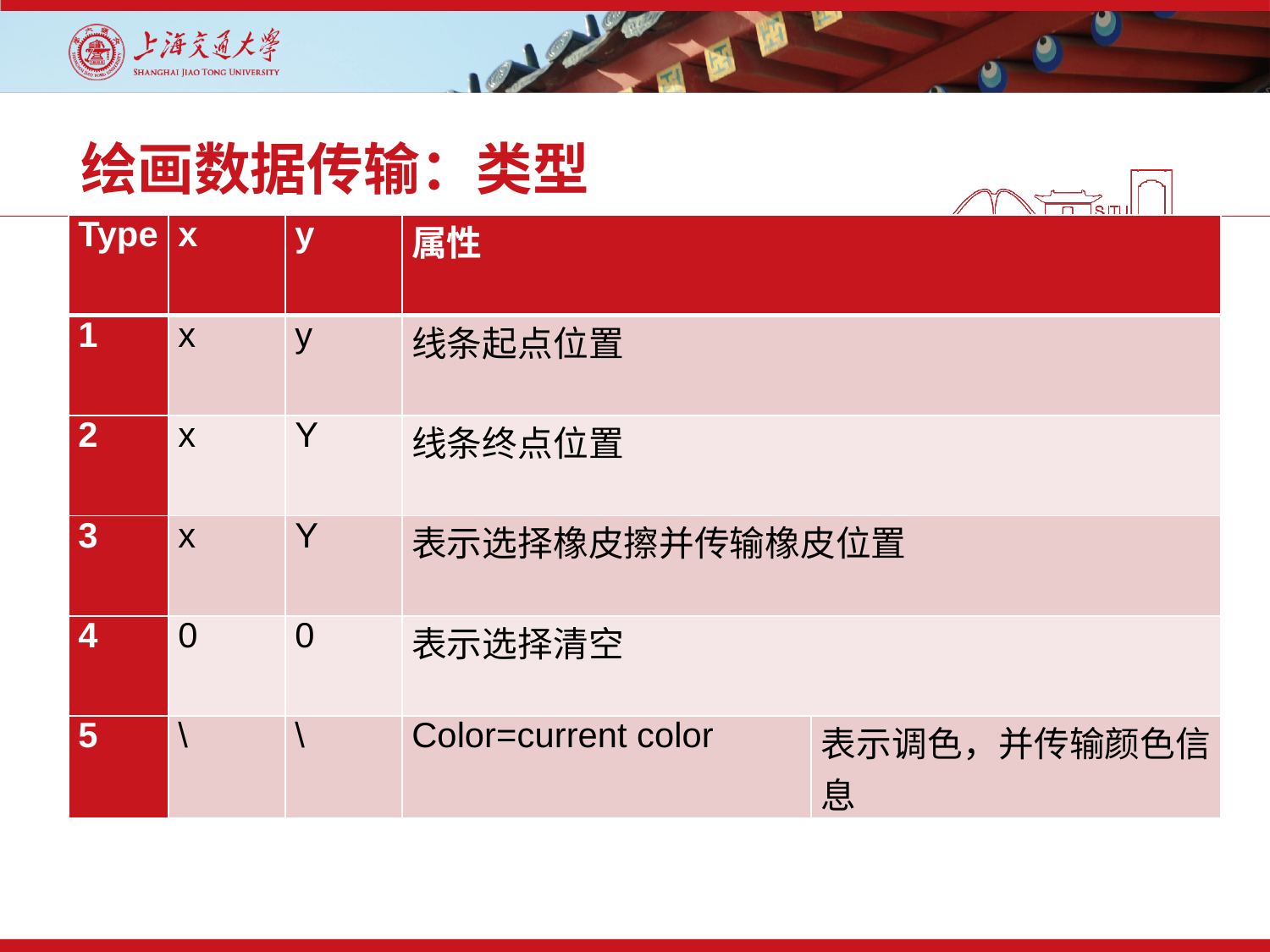

# 绘画数据传输：类型
| Type | x | y | 属性 |  |
| --- | --- | --- | --- | --- |
| 1 | x | y | 线条起点位置 |  |
| 2 | x | Y | 线条终点位置 |  |
| 3 | x | Y | 表示选择橡皮擦并传输橡皮位置 |  |
| 4 | 0 | 0 | 表示选择清空 |  |
| 5 | \ | \ | Color=current color | 表示调色，并传输颜色信息 |